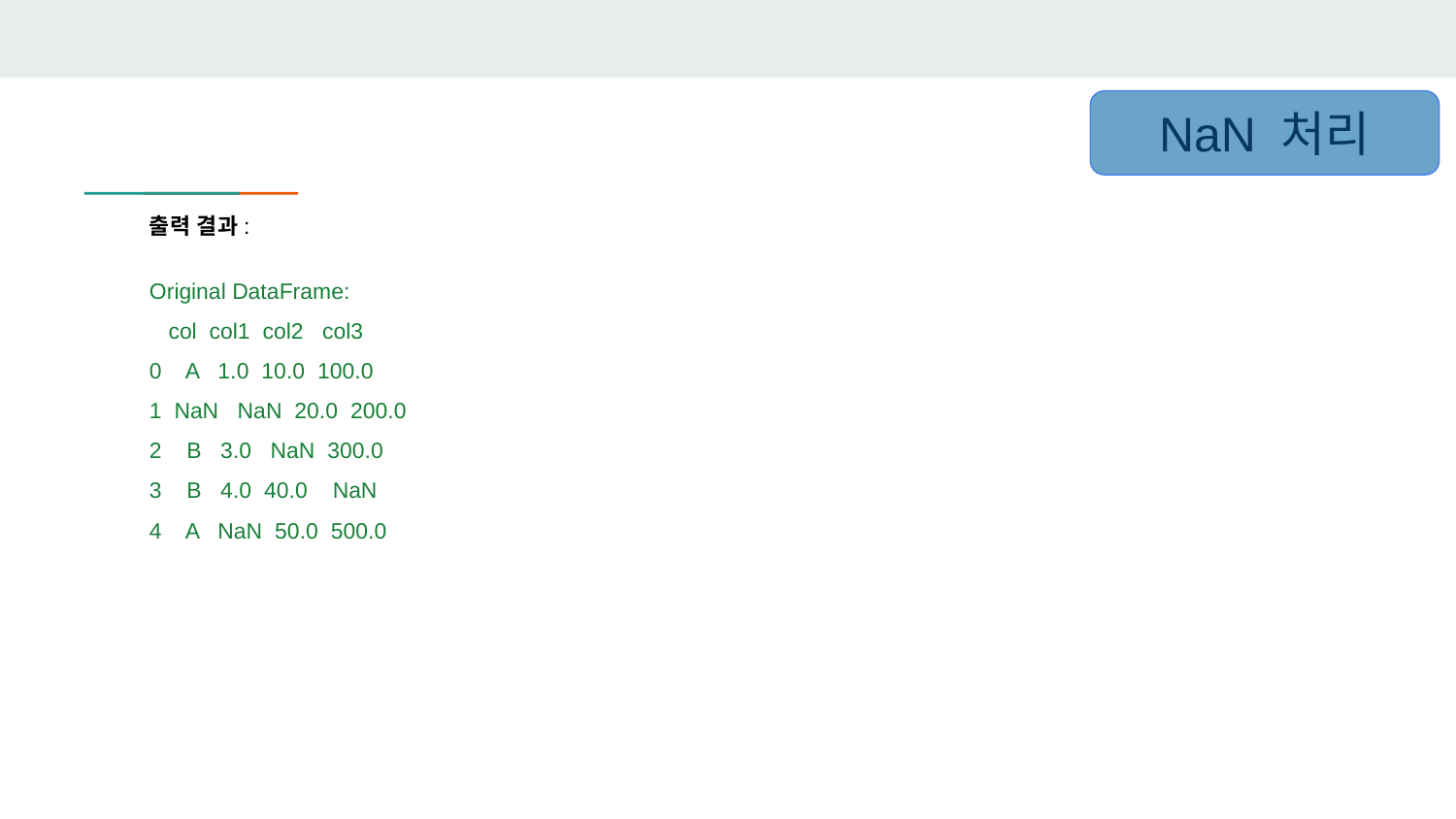

NaN 처리
출력 결과:
Original DataFrame:
   col  col1  col2   col3
0    A   1.0  10.0  100.0
1  NaN   NaN  20.0  200.0
2    B   3.0   NaN  300.0
3    B   4.0  40.0    NaN
4    A   NaN  50.0  500.0